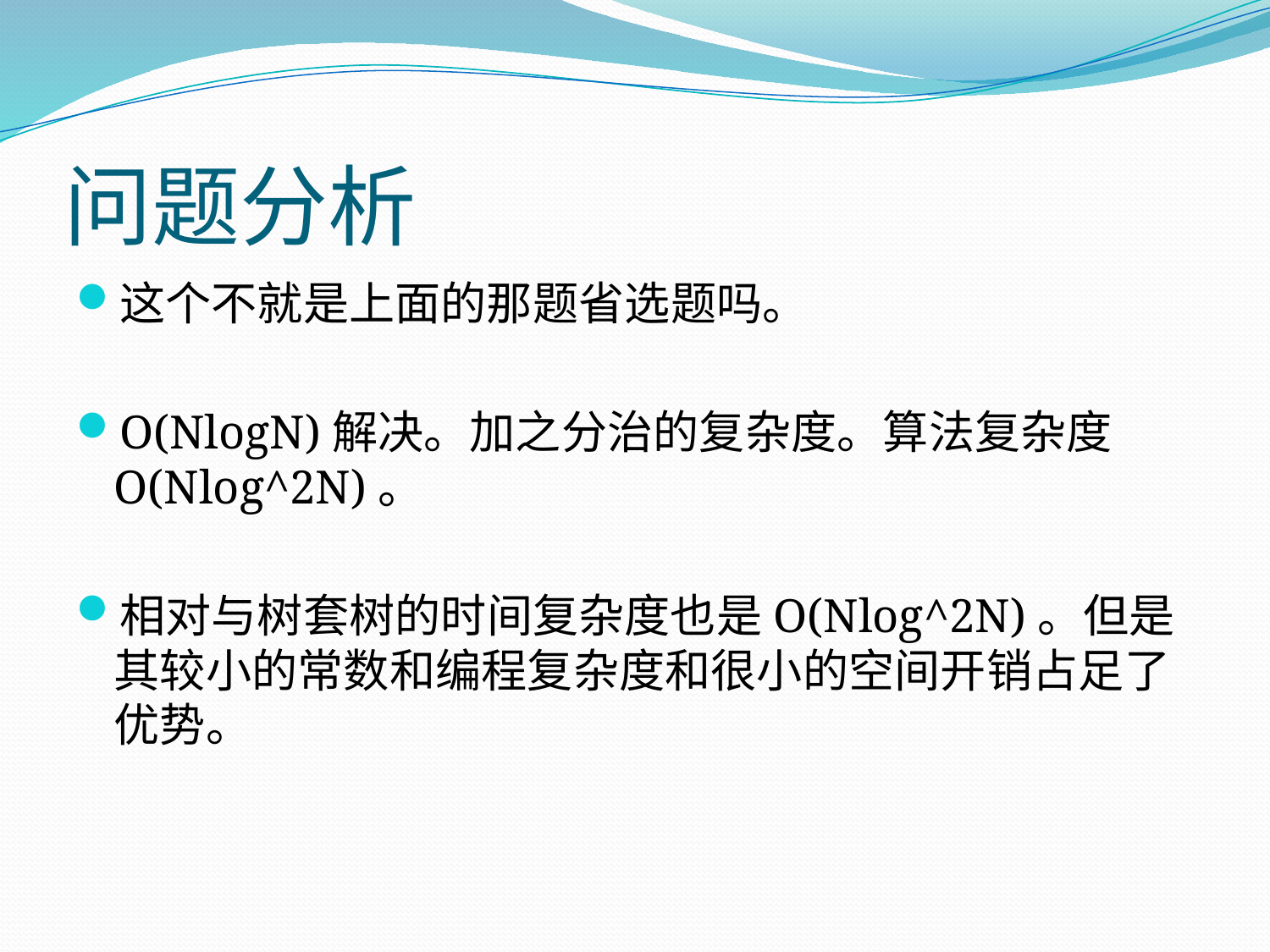

# 问题分析
这个不就是上面的那题省选题吗。

O(NlogN)解决。加之分治的复杂度。算法复杂度O(Nlog^2N)。

相对与树套树的时间复杂度也是O(Nlog^2N)。但是其较小的常数和编程复杂度和很小的空间开销占足了优势。